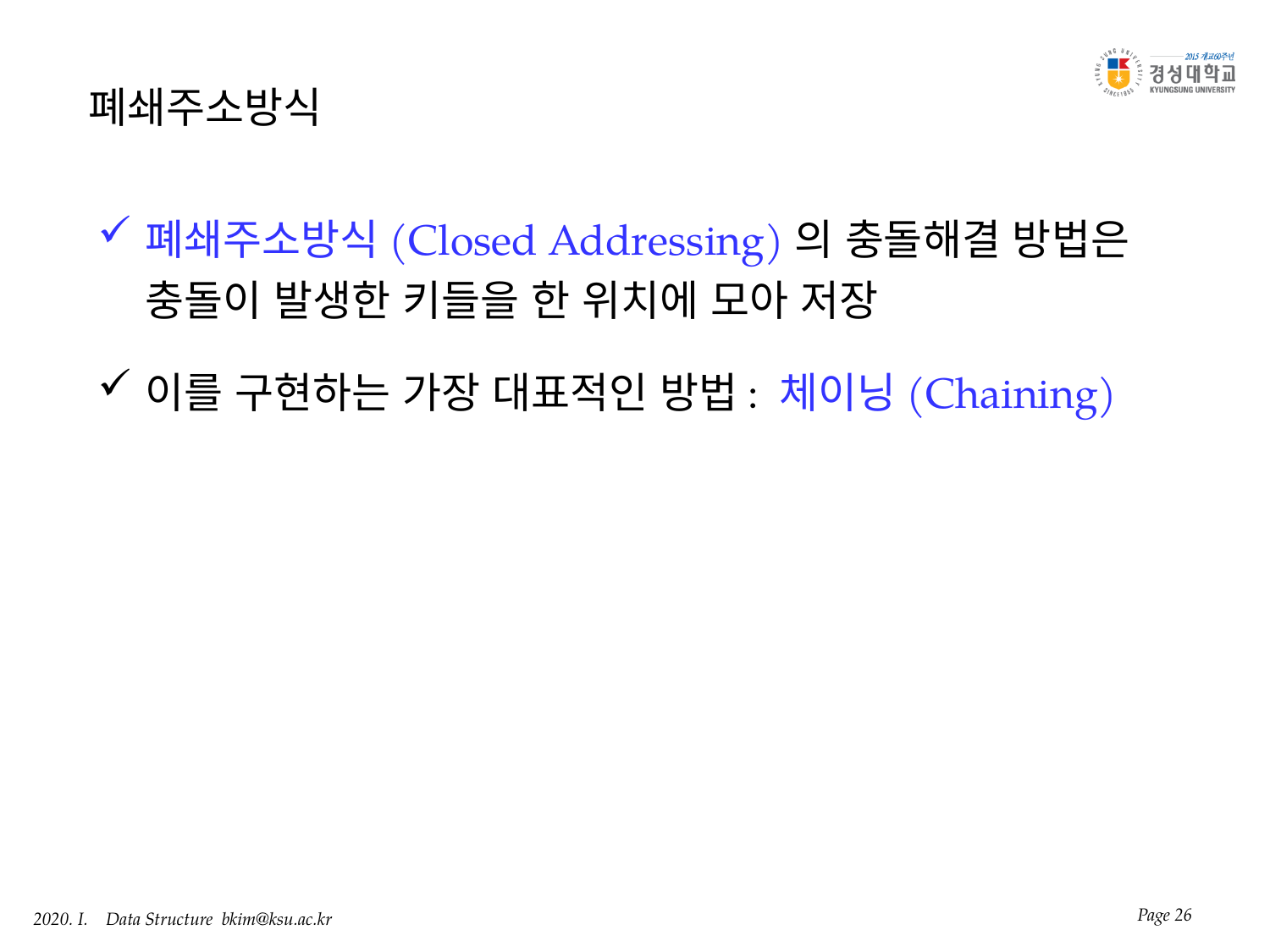

# 폐쇄주소방식
폐쇄주소방식(Closed Addressing)의 충돌해결 방법은 충돌이 발생한 키들을 한 위치에 모아 저장
이를 구현하는 가장 대표적인 방법: 체이닝(Chaining)

Page 26